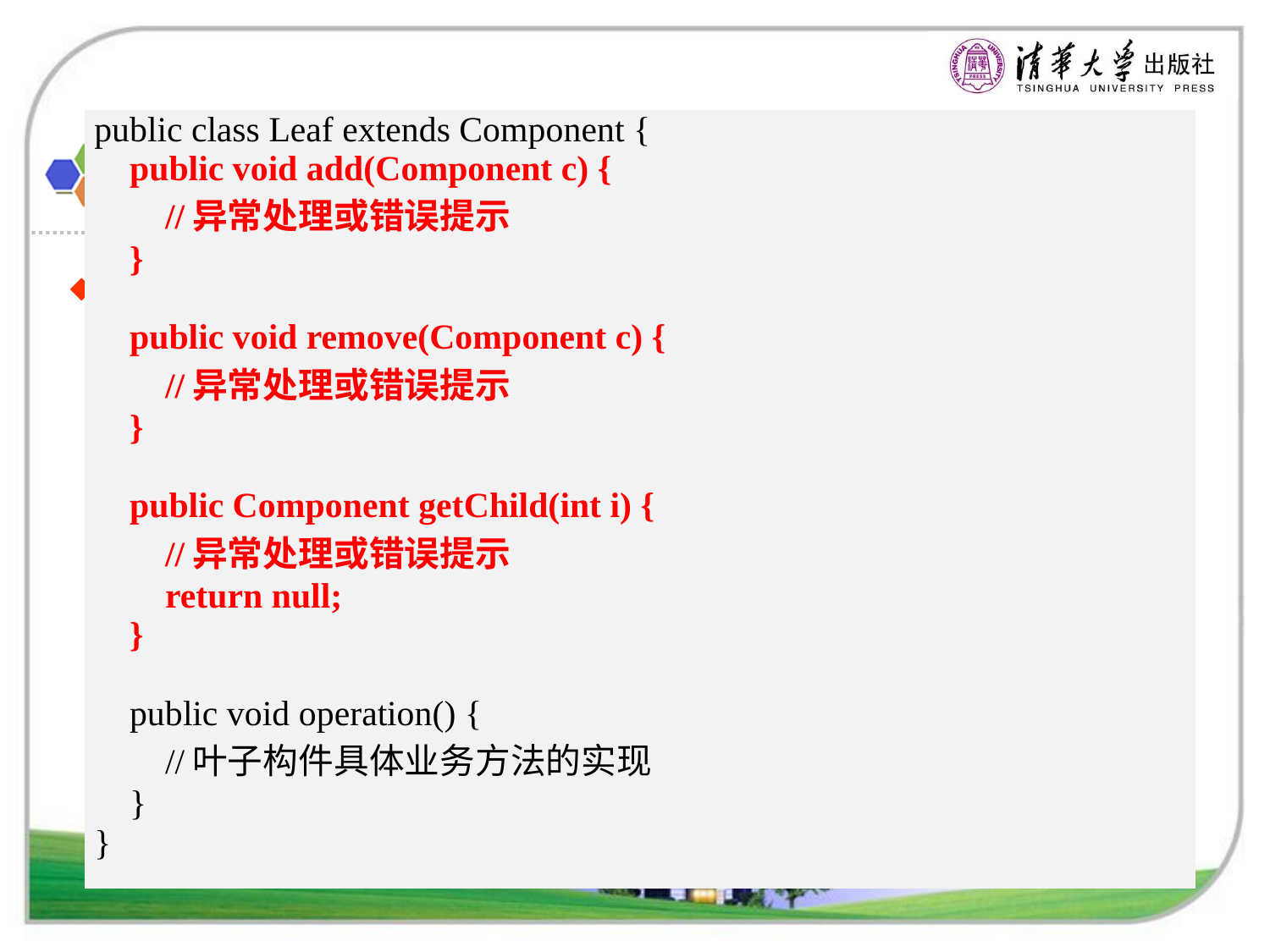

| public class Leaf extends Component { public void add(Component c) { //异常处理或错误提示 } public void remove(Component c) { //异常处理或错误提示 } public Component getChild(int i) { //异常处理或错误提示 return null; } public void operation() { //叶子构件具体业务方法的实现 } } |
| --- |
# 组合模式的结构与实现
组合模式的实现
叶子构件角色典型代码：